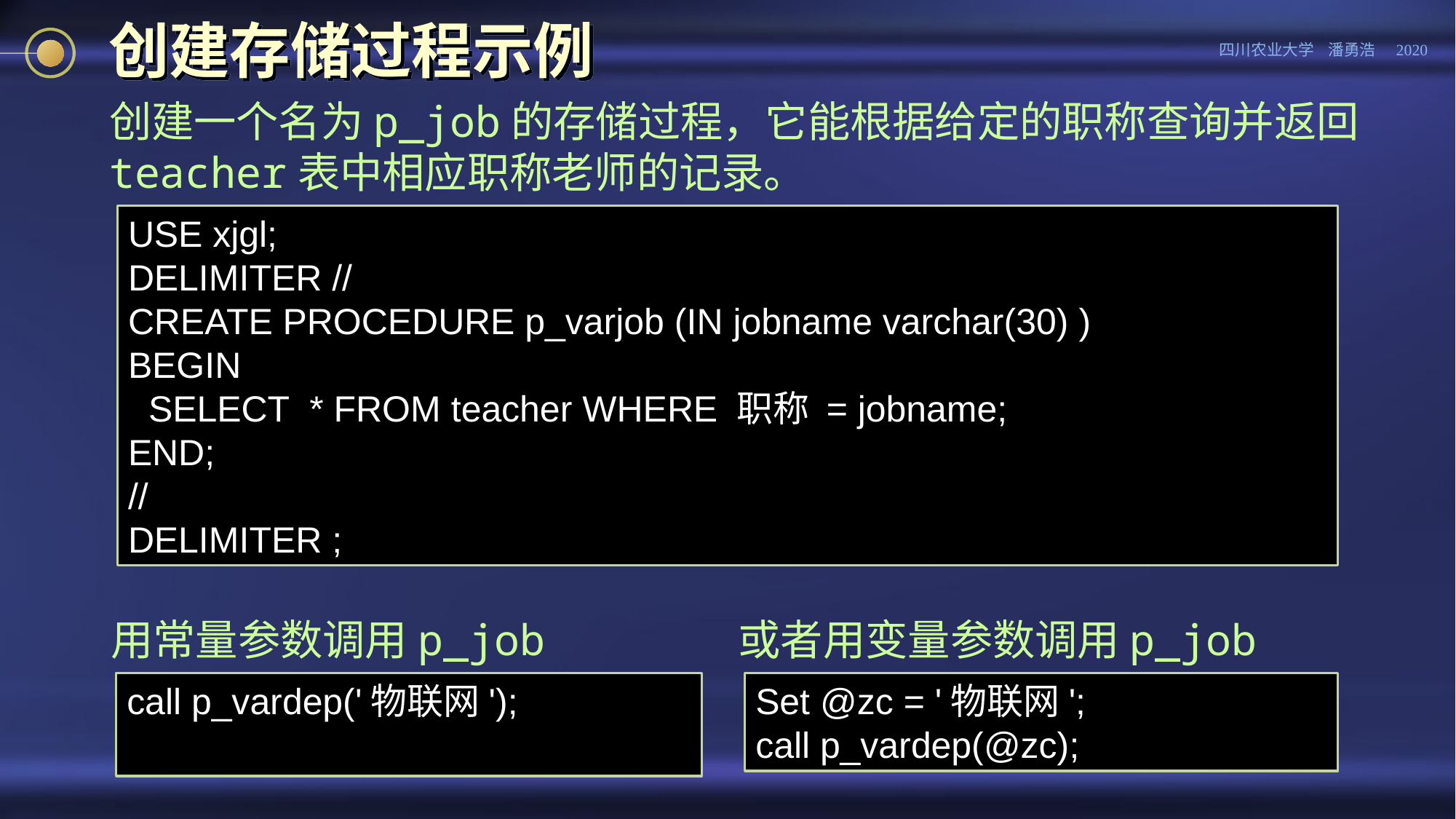

# 创建存储过程示例
创建一个名为p_job的存储过程，它能根据给定的职称查询并返回teacher表中相应职称老师的记录。
USE xjgl;
DELIMITER //
CREATE PROCEDURE p_varjob (IN jobname varchar(30) )
BEGIN
  SELECT  * FROM teacher WHERE 职称 = jobname;
END;
//
DELIMITER ;
用常量参数调用p_job
或者用变量参数调用p_job
call p_vardep('物联网');
Set @zc = '物联网';
call p_vardep(@zc);